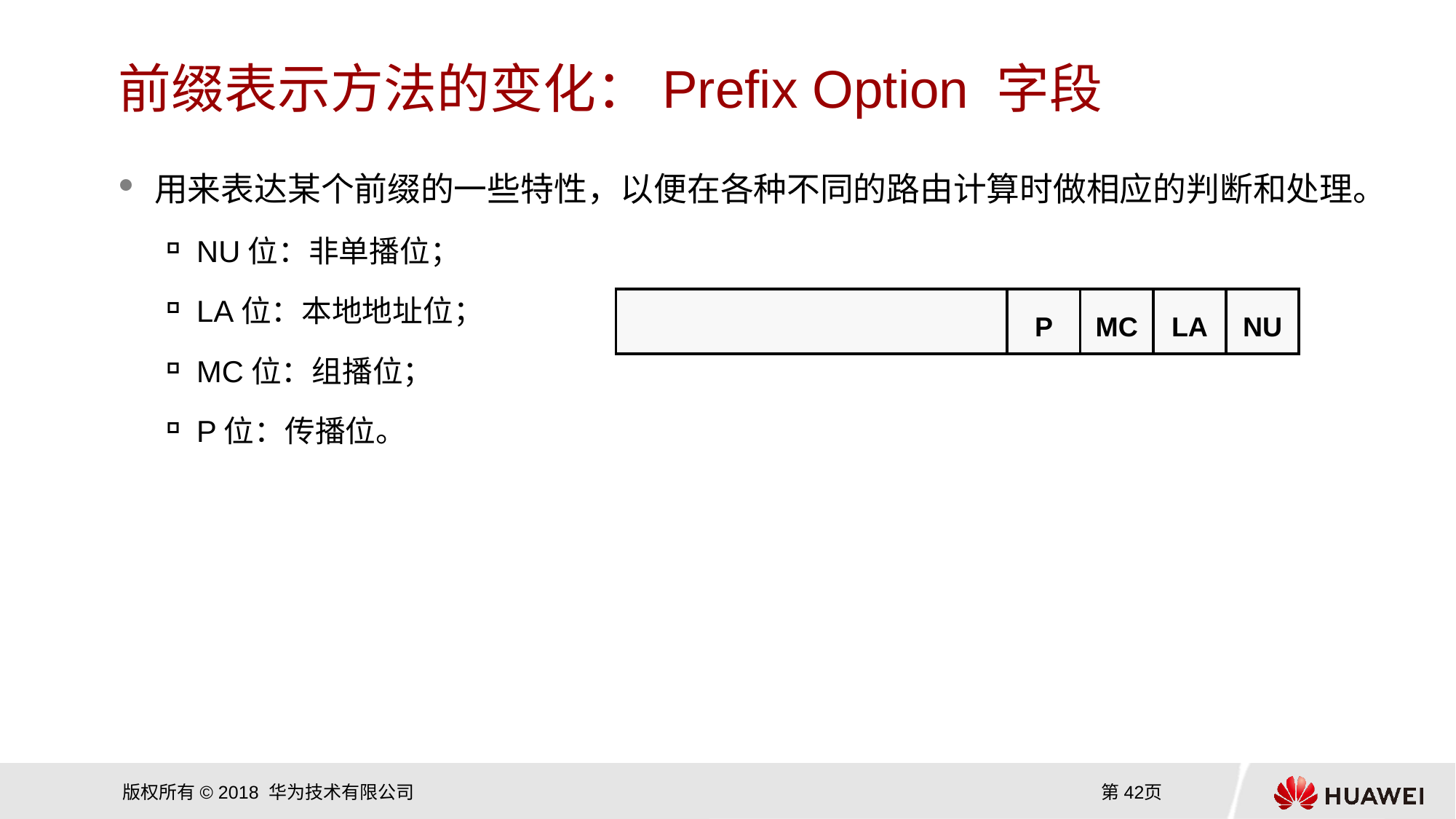

# 前缀表示方法的变化：Prefix Option 字段
用来表达某个前缀的一些特性，以便在各种不同的路由计算时做相应的判断和处理。
NU位：非单播位；
LA位：本地地址位；
MC位：组播位；
P位：传播位。
|  | P | MC | LA | NU |
| --- | --- | --- | --- | --- |